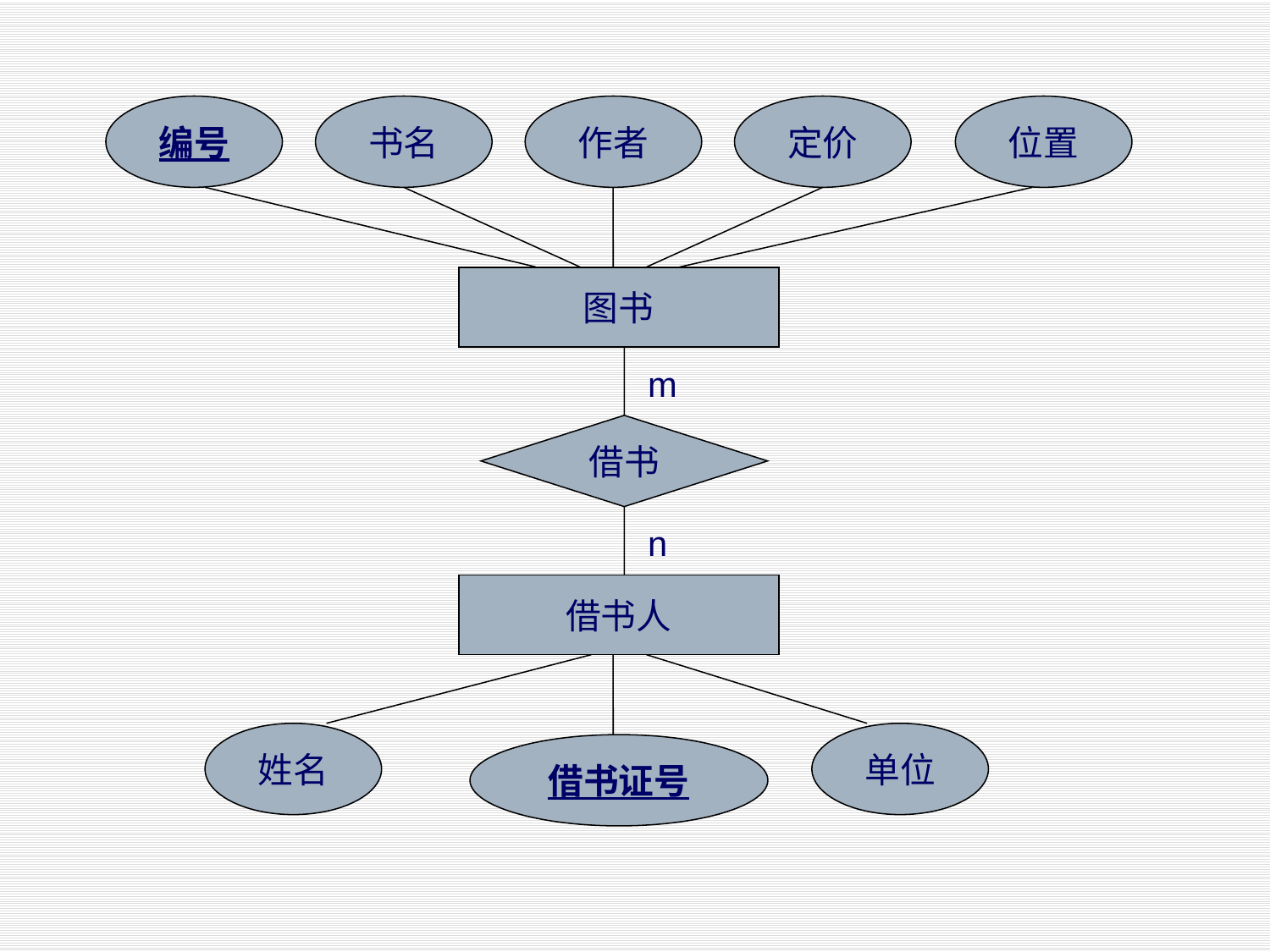

编号
书名
作者
定价
位置

图书

m
借书

n
借书人

姓名
单位
借书证号